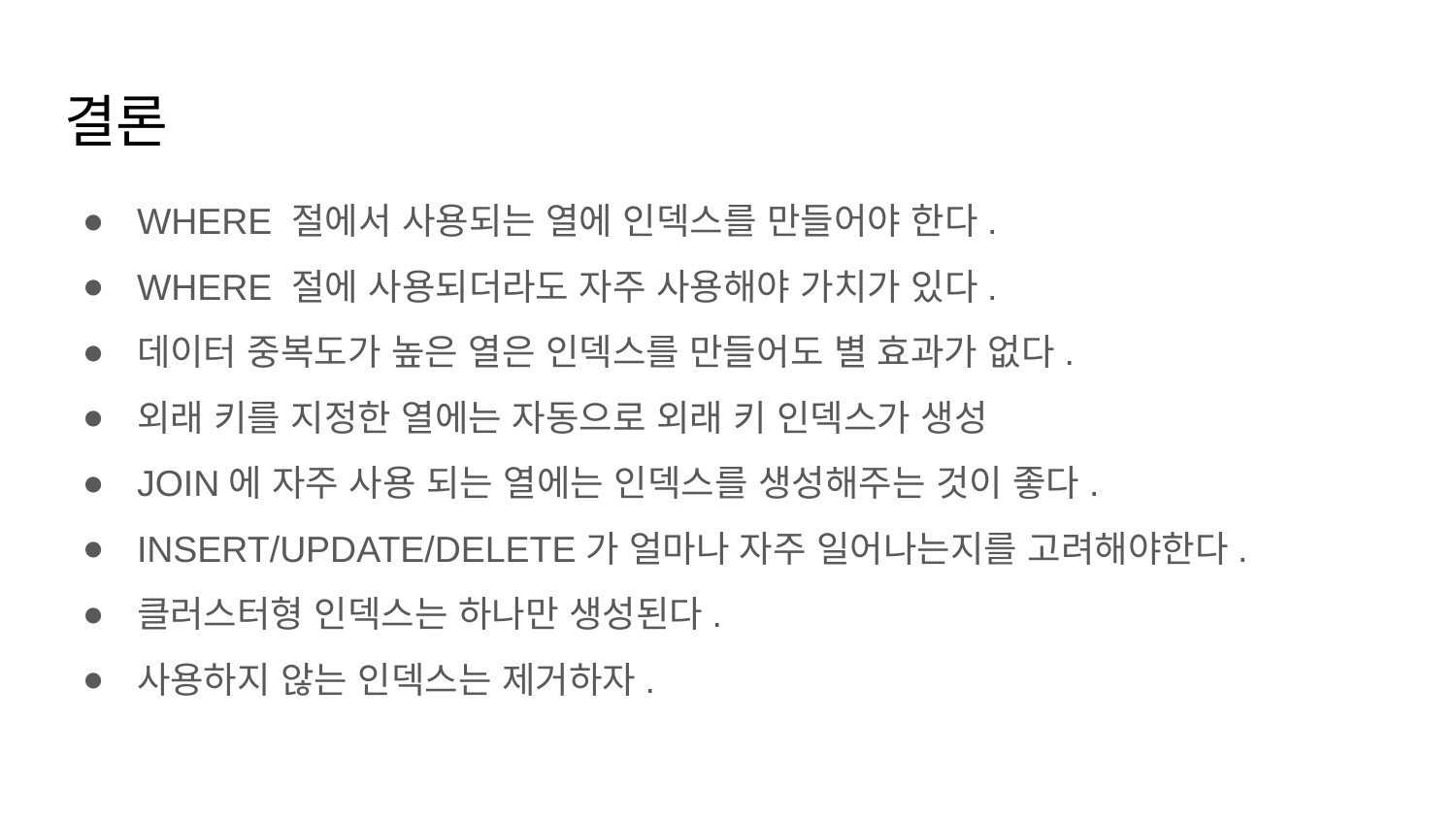

# 결론
WHERE 절에서 사용되는 열에 인덱스를 만들어야 한다.
WHERE 절에 사용되더라도 자주 사용해야 가치가 있다.
데이터 중복도가 높은 열은 인덱스를 만들어도 별 효과가 없다.
외래 키를 지정한 열에는 자동으로 외래 키 인덱스가 생성
JOIN에 자주 사용 되는 열에는 인덱스를 생성해주는 것이 좋다.
INSERT/UPDATE/DELETE가 얼마나 자주 일어나는지를 고려해야한다.
클러스터형 인덱스는 하나만 생성된다.
사용하지 않는 인덱스는 제거하자.